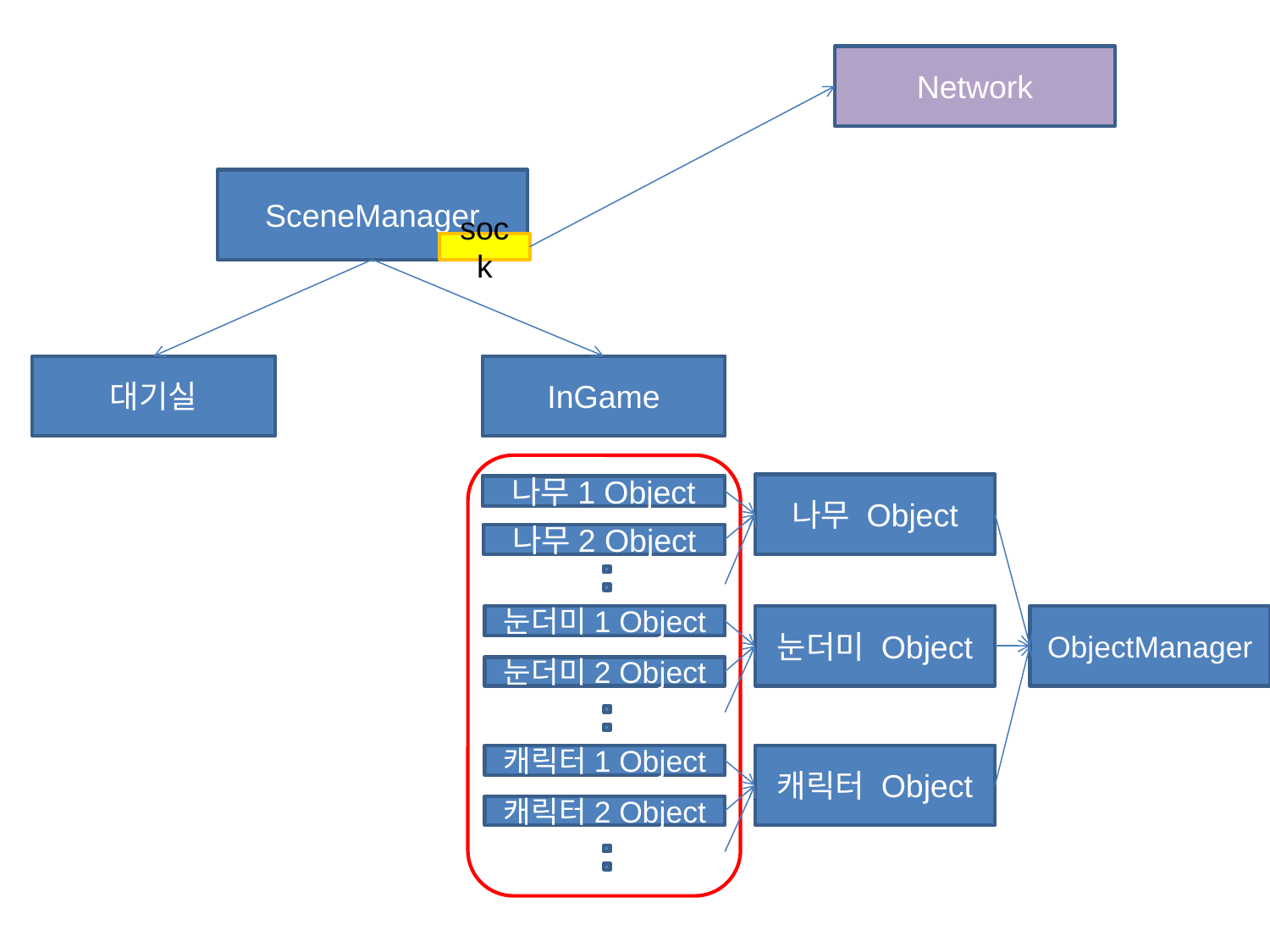

Network
SceneManager
sock
대기실
InGame

나무 Object
나무1 Object
나무2 Object

눈더미1 Object
눈더미 Object
ObjectManager
눈더미2 Object

캐릭터1 Object
캐릭터 Object
캐릭터2 Object